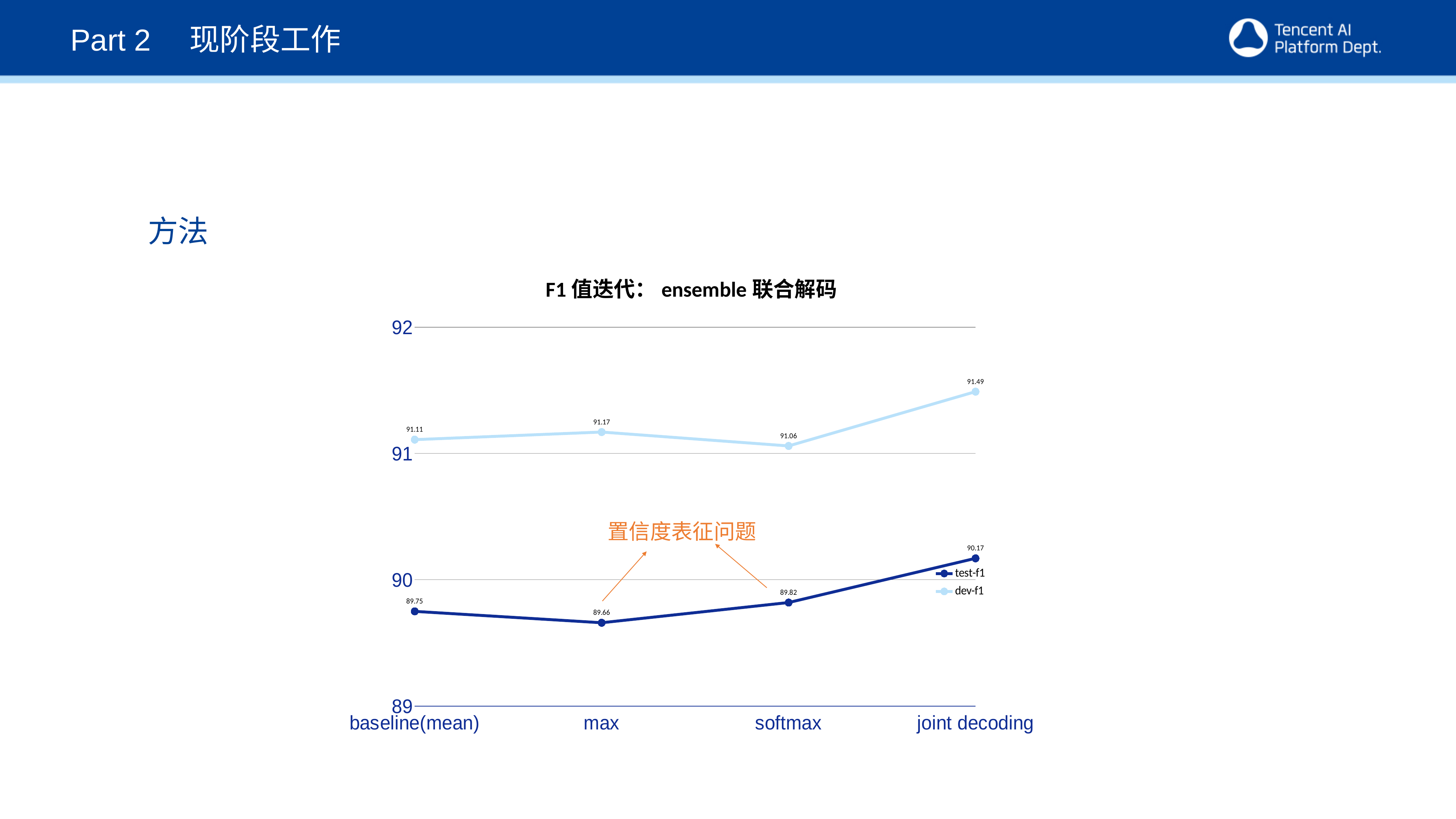

现阶段工作
Part 2
方法
F1值迭代：ensemble联合解码

### Chart

| Category | test-f1 | dev-f1 |
|---|---|---|
| baseline(mean) | 89.75 | 91.11 |
| max | 89.66 | 91.16999999999997 |
| softmax | 89.82 | 91.06 |
| joint decoding | 90.16999999999997 | 91.49 |
置信度表征问题